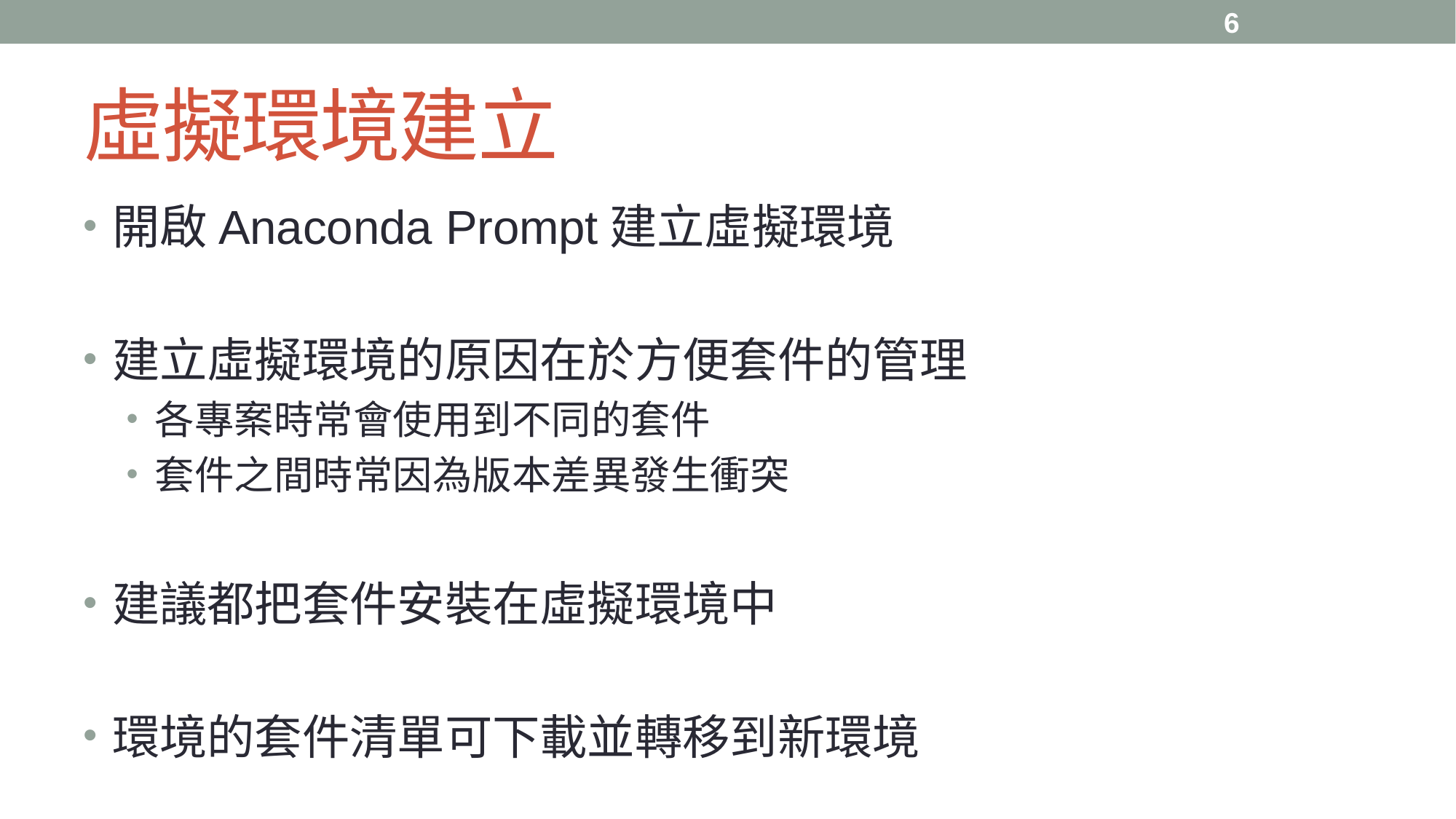

6
# 虛擬環境建立
開啟Anaconda Prompt建立虛擬環境

建立虛擬環境的原因在於方便套件的管理
各專案時常會使用到不同的套件
套件之間時常因為版本差異發生衝突

建議都把套件安裝在虛擬環境中

環境的套件清單可下載並轉移到新環境